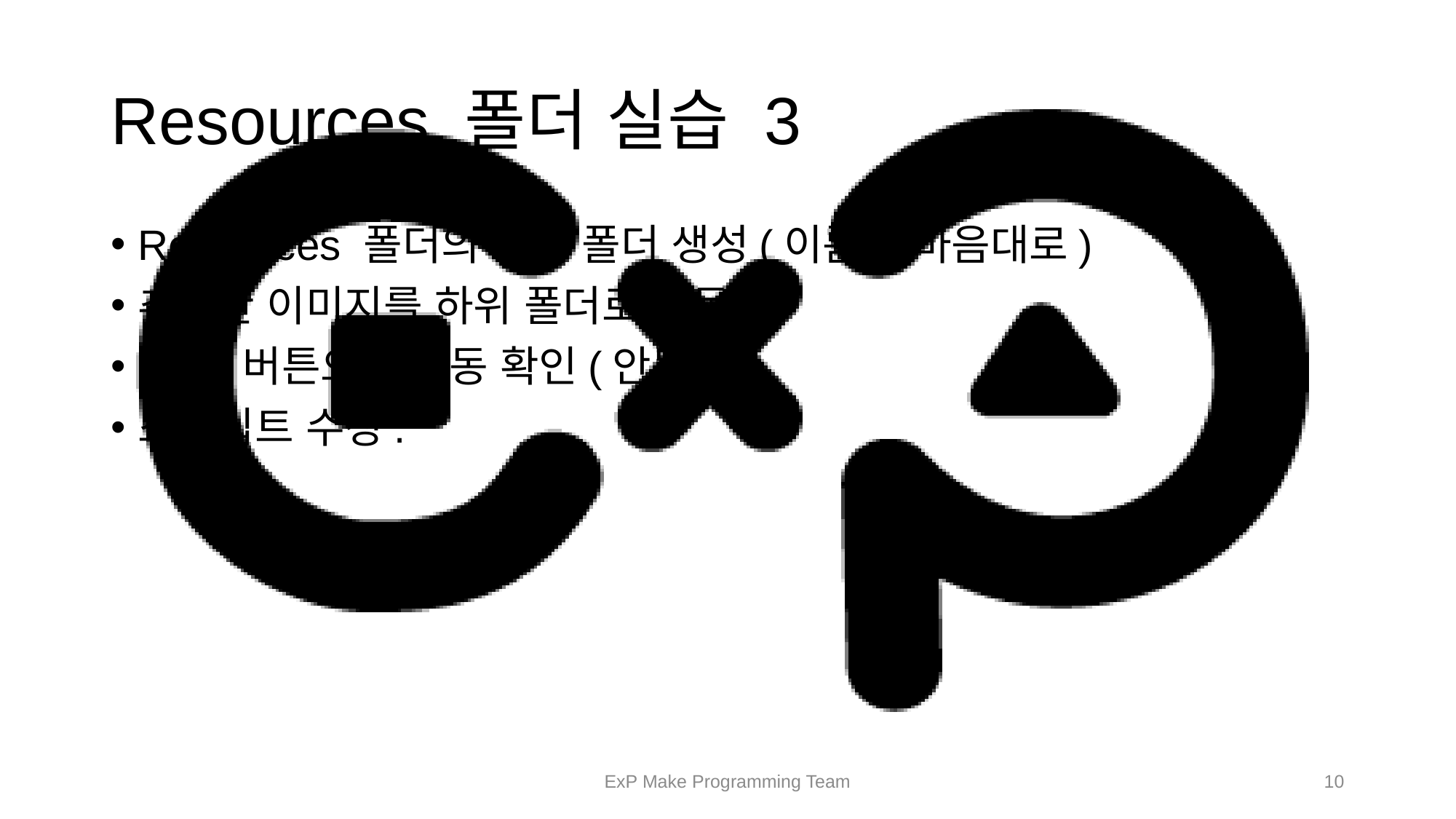

# Resources 폴더 실습 3
Resources 폴더의 하위 폴더 생성(이름은 마음대로)
추가한 이미지를 하위 폴더로 이동.
Play 버튼으로 작동 확인(안됨)
스크립트 수정.

ExP Make Programming Team
10